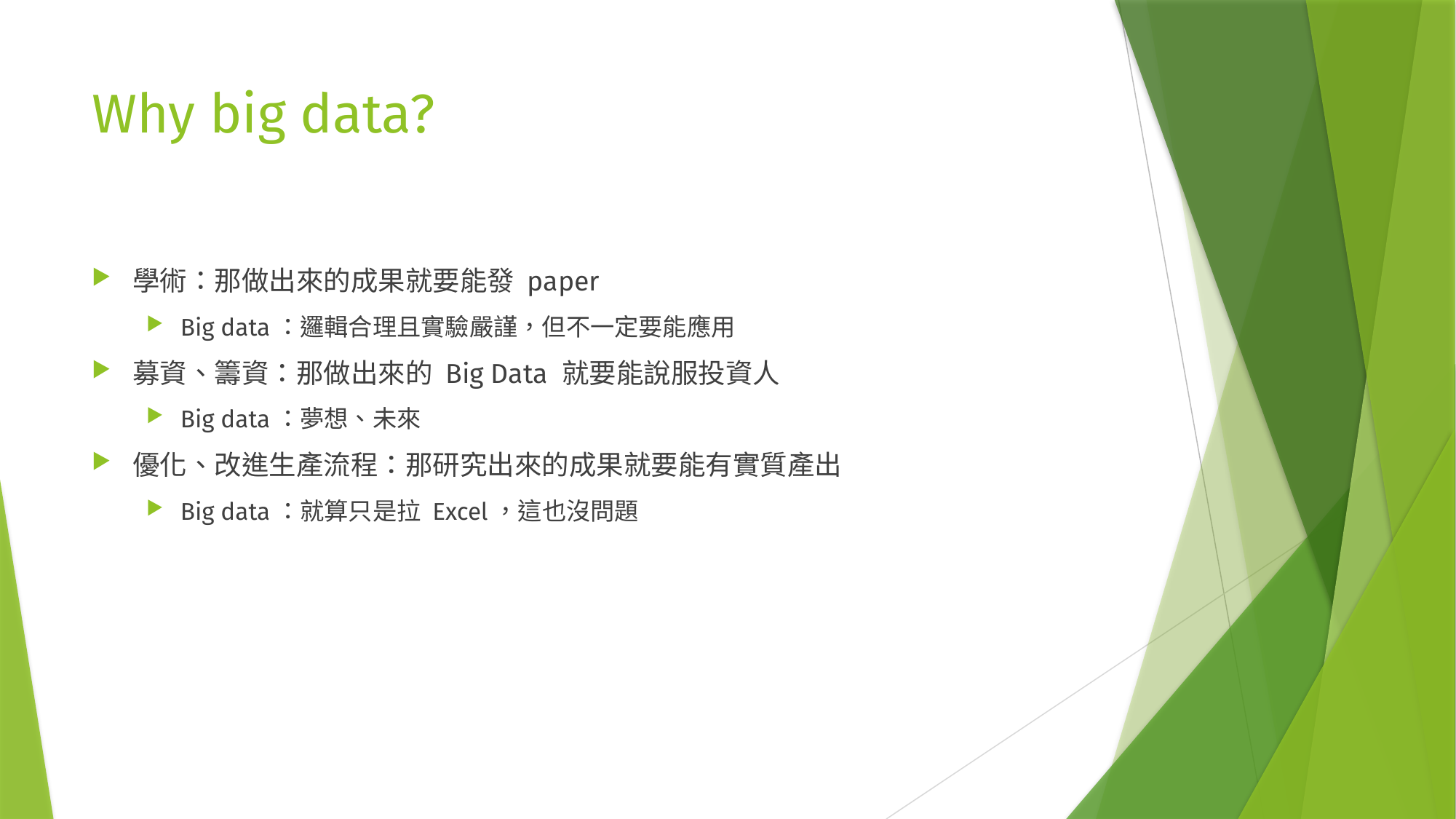

# Why big data?
學術：那做出來的成果就要能發 paper
Big data：邏輯合理且實驗嚴謹，但不一定要能應用
募資、籌資：那做出來的 Big Data 就要能說服投資人
Big data：夢想、未來
優化、改進生產流程：那研究出來的成果就要能有實質產出
Big data：就算只是拉 Excel，這也沒問題